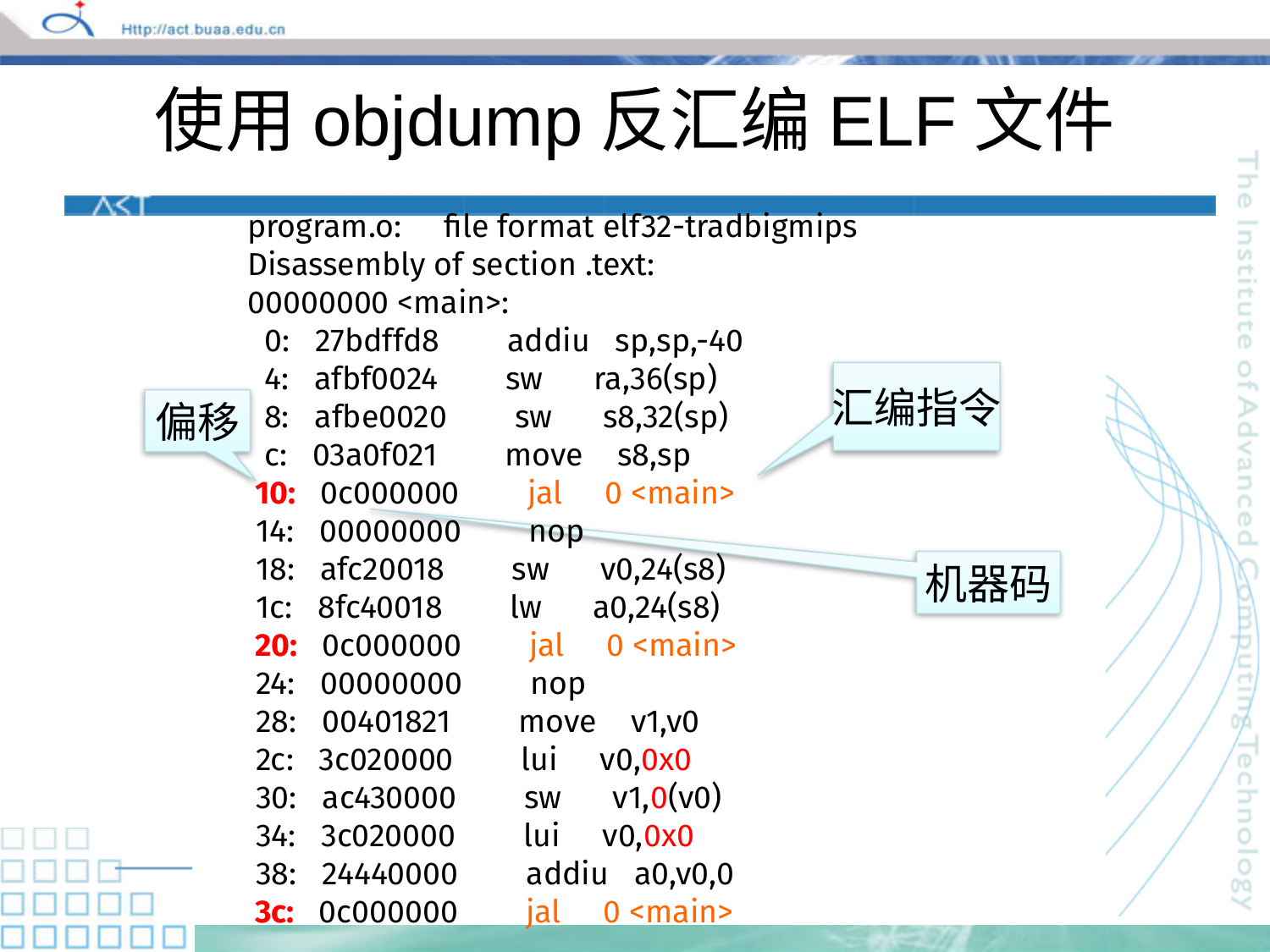

# 使用objdump反汇编ELF文件
program.o:     file format elf32-tradbigmips
Disassembly of section .text:
00000000 <main>:
  0:   27bdffd8        addiu   sp,sp,-40
  4:   afbf0024        sw      ra,36(sp)
  8:   afbe0020        sw      s8,32(sp)
  c:   03a0f021        move    s8,sp
 10:   0c000000        jal     0 <main>
 14:   00000000        nop
 18:   afc20018        sw      v0,24(s8)
 1c:   8fc40018        lw      a0,24(s8)
 20:   0c000000        jal     0 <main>
 24:   00000000        nop
 28:   00401821        move    v1,v0
 2c:   3c020000        lui     v0,0x0
 30:   ac430000        sw      v1,0(v0)
 34:   3c020000        lui     v0,0x0
 38:   24440000        addiu   a0,v0,0
 3c:   0c000000        jal     0 <main>
…
汇编指令
偏移
机器码